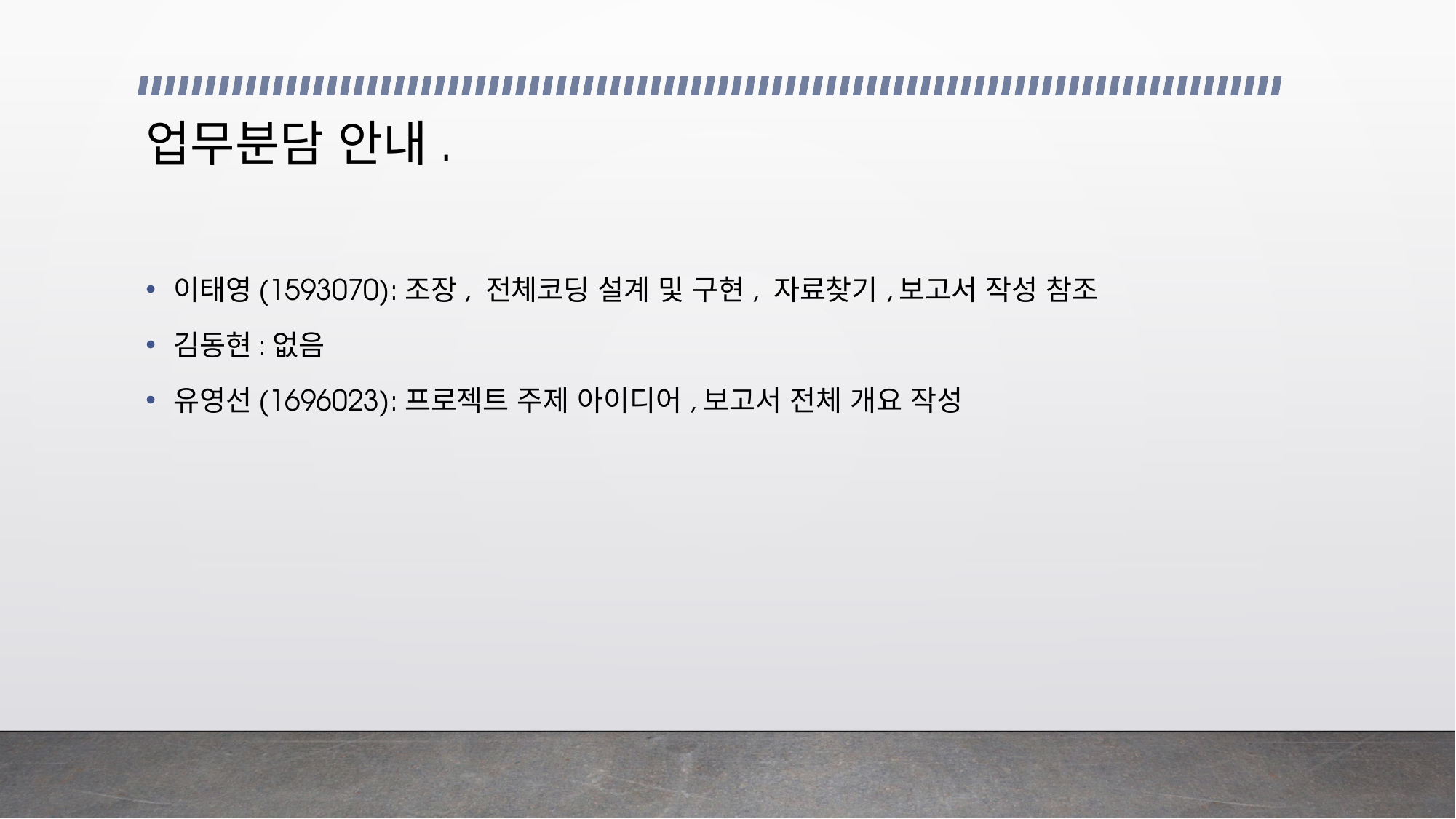

# 업무분담 안내.
이태영(1593070):조장, 전체코딩 설계 및 구현, 자료찾기,보고서 작성 참조
김동현:없음
유영선(1696023):프로젝트 주제 아이디어,보고서 전체 개요 작성